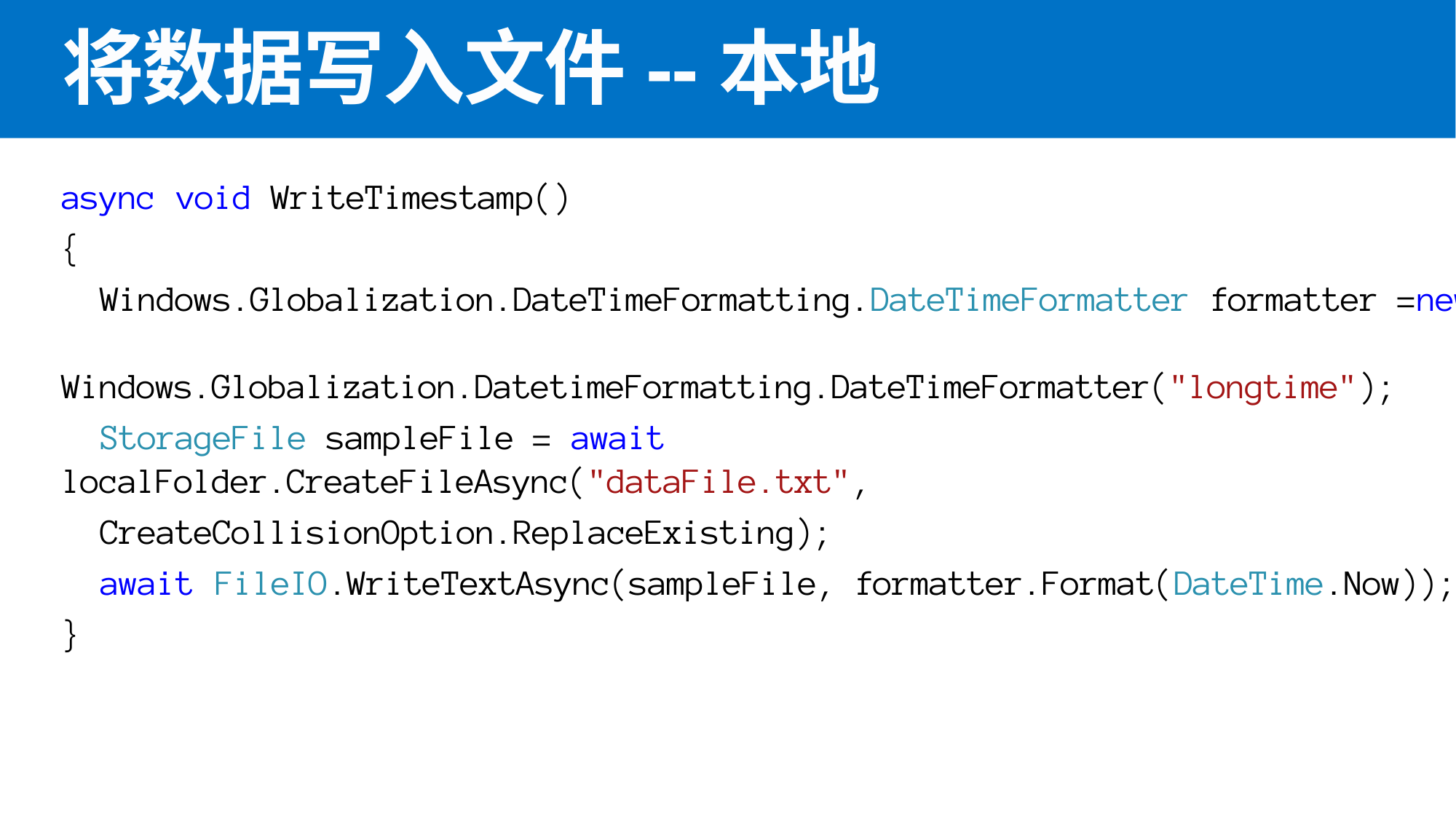

# 将数据写入文件--本地
async void WriteTimestamp()
{
  Windows.Globalization.DateTimeFormatting.DateTimeFormatter formatter =new      Windows.Globalization.DatetimeFormatting.DateTimeFormatter("longtime");
  StorageFile sampleFile = await localFolder.CreateFileAsync("dataFile.txt",
  CreateCollisionOption.ReplaceExisting);
  await FileIO.WriteTextAsync(sampleFile, formatter.Format(DateTime.Now));
}